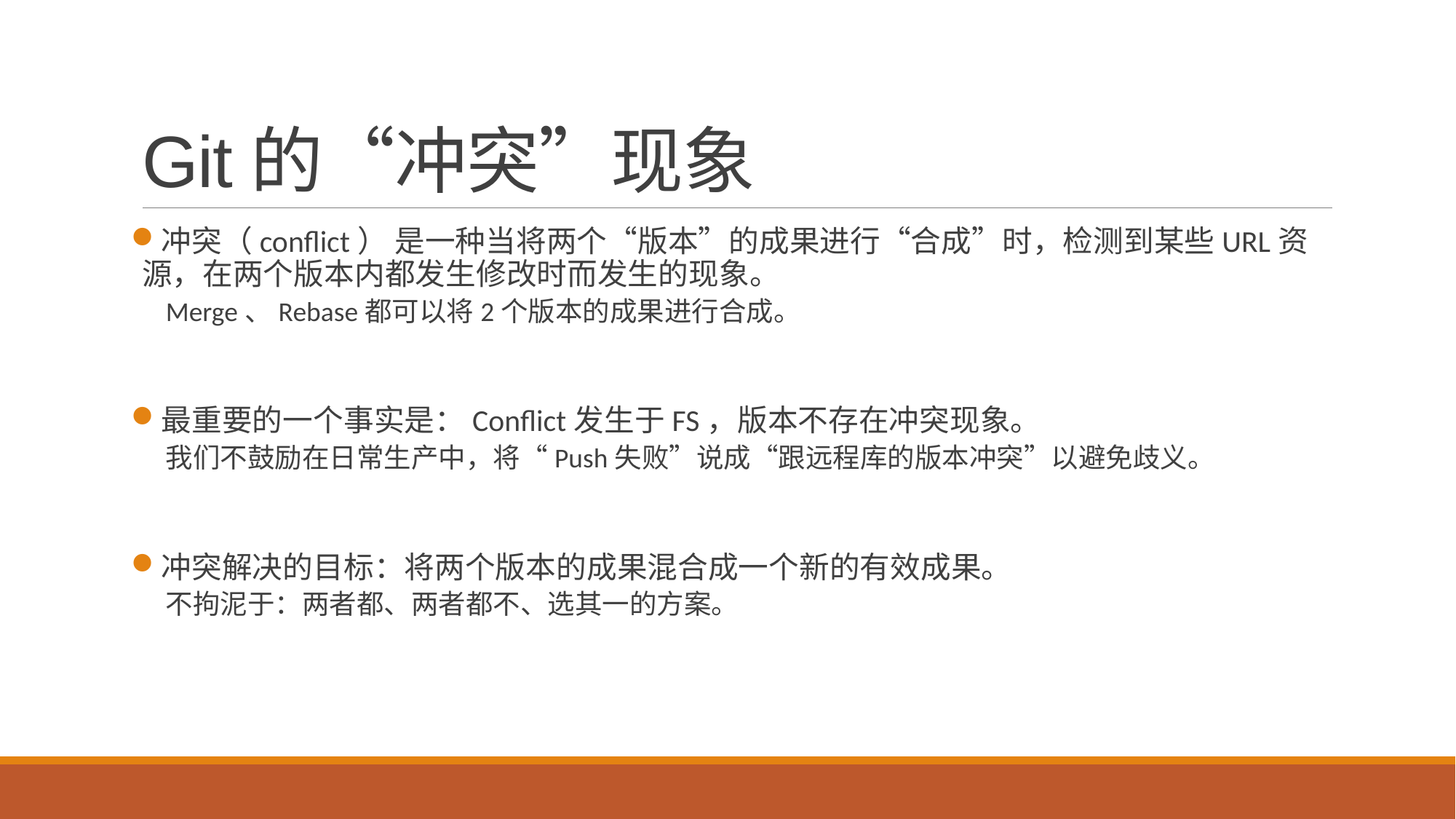

# Git的“冲突”现象
冲突（conflict） 是一种当将两个“版本”的成果进行“合成”时，检测到某些URL资源，在两个版本内都发生修改时而发生的现象。
Merge、Rebase都可以将2个版本的成果进行合成。

最重要的一个事实是：Conflict发生于FS，版本不存在冲突现象。
我们不鼓励在日常生产中，将“Push失败”说成“跟远程库的版本冲突”以避免歧义。

冲突解决的目标：将两个版本的成果混合成一个新的有效成果。
不拘泥于：两者都、两者都不、选其一的方案。